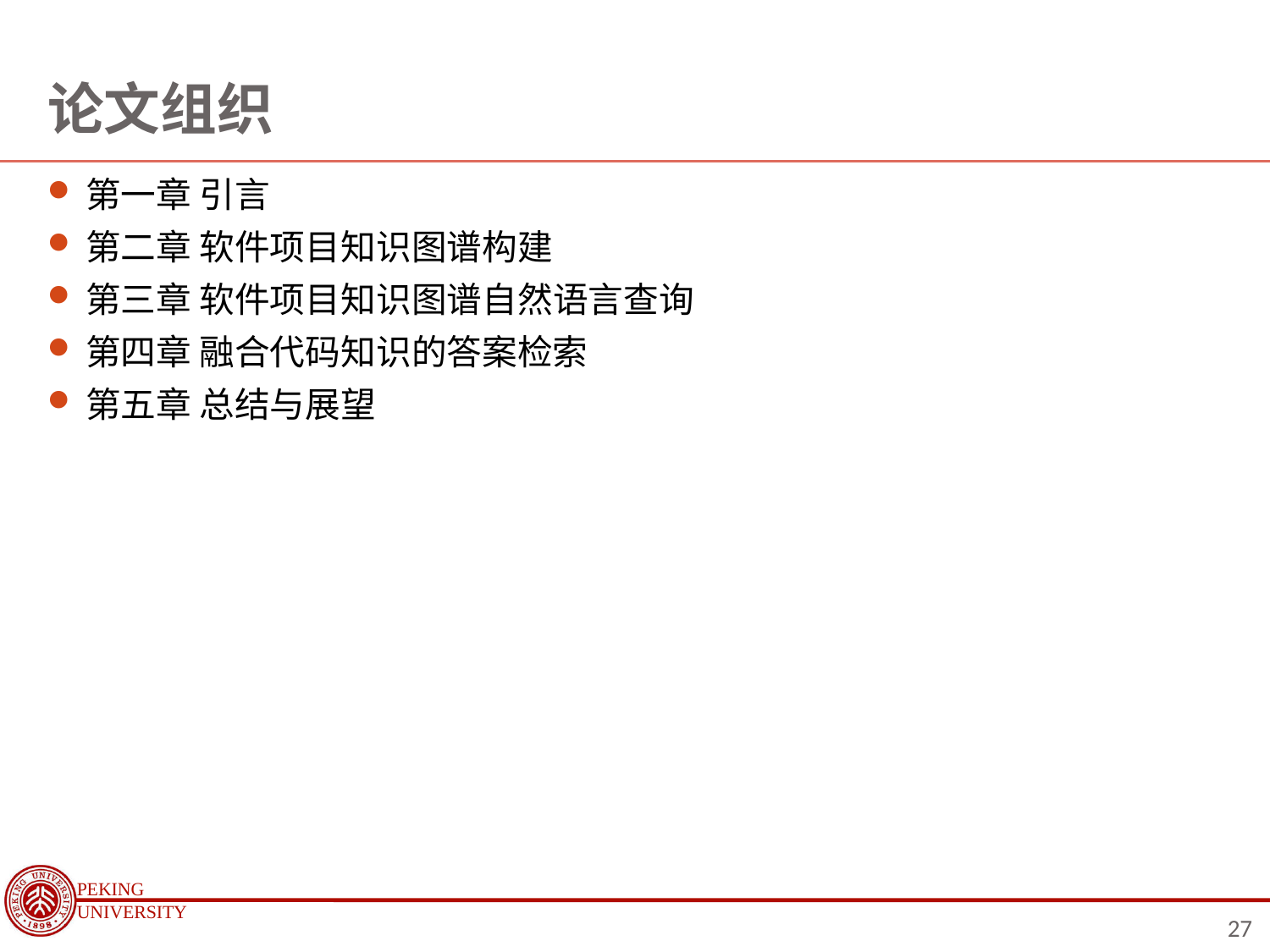

# 论文组织
第一章 引言
第二章 软件项目知识图谱构建
第三章 软件项目知识图谱自然语言查询
第四章 融合代码知识的答案检索
第五章 总结与展望
27